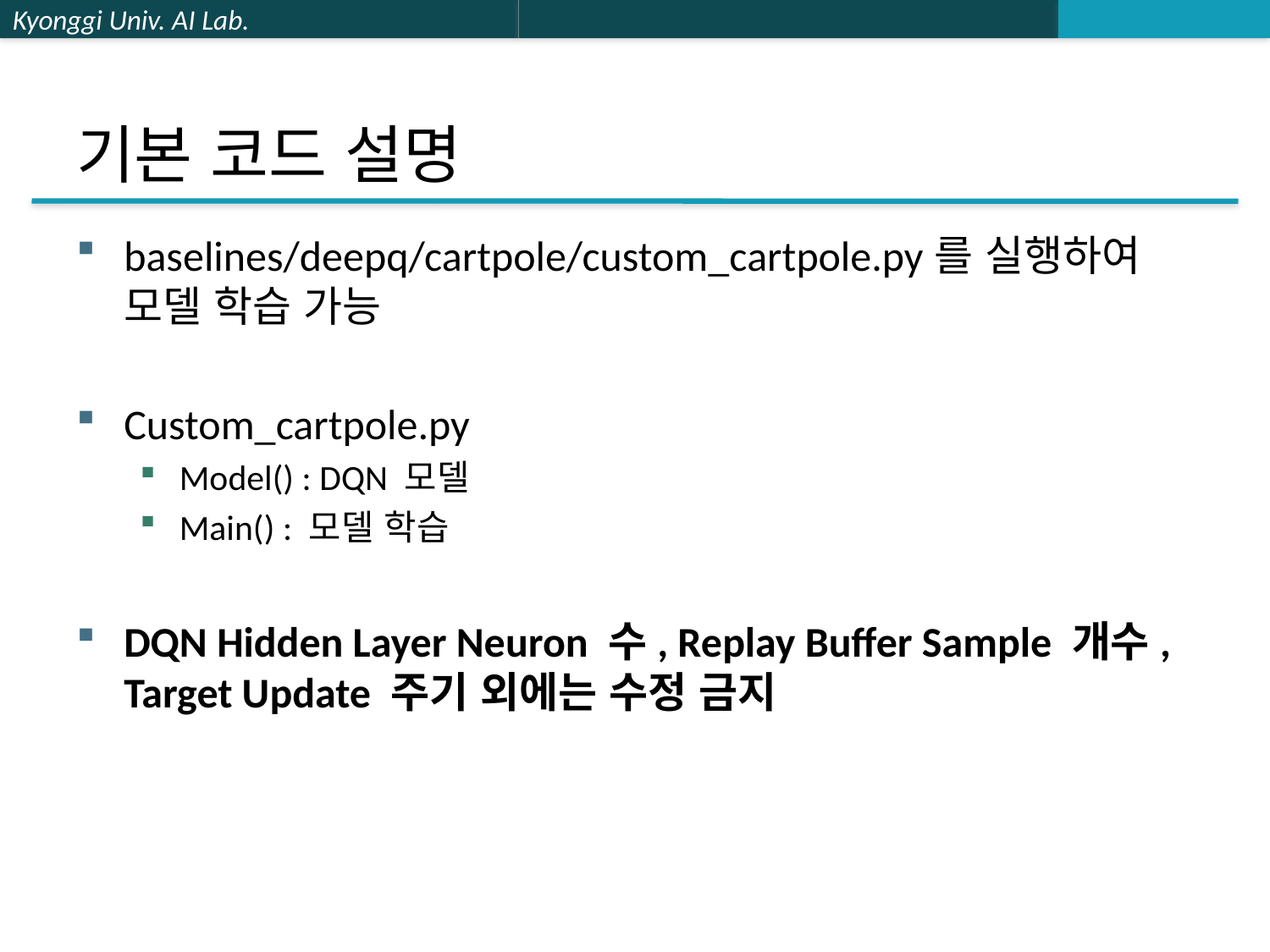

# 기본 코드 설명
baselines/deepq/cartpole/custom_cartpole.py를 실행하여 모델 학습 가능

Custom_cartpole.py
Model() : DQN 모델
Main() : 모델 학습

DQN Hidden Layer Neuron 수, Replay Buffer Sample 개수, Target Update 주기 외에는 수정 금지